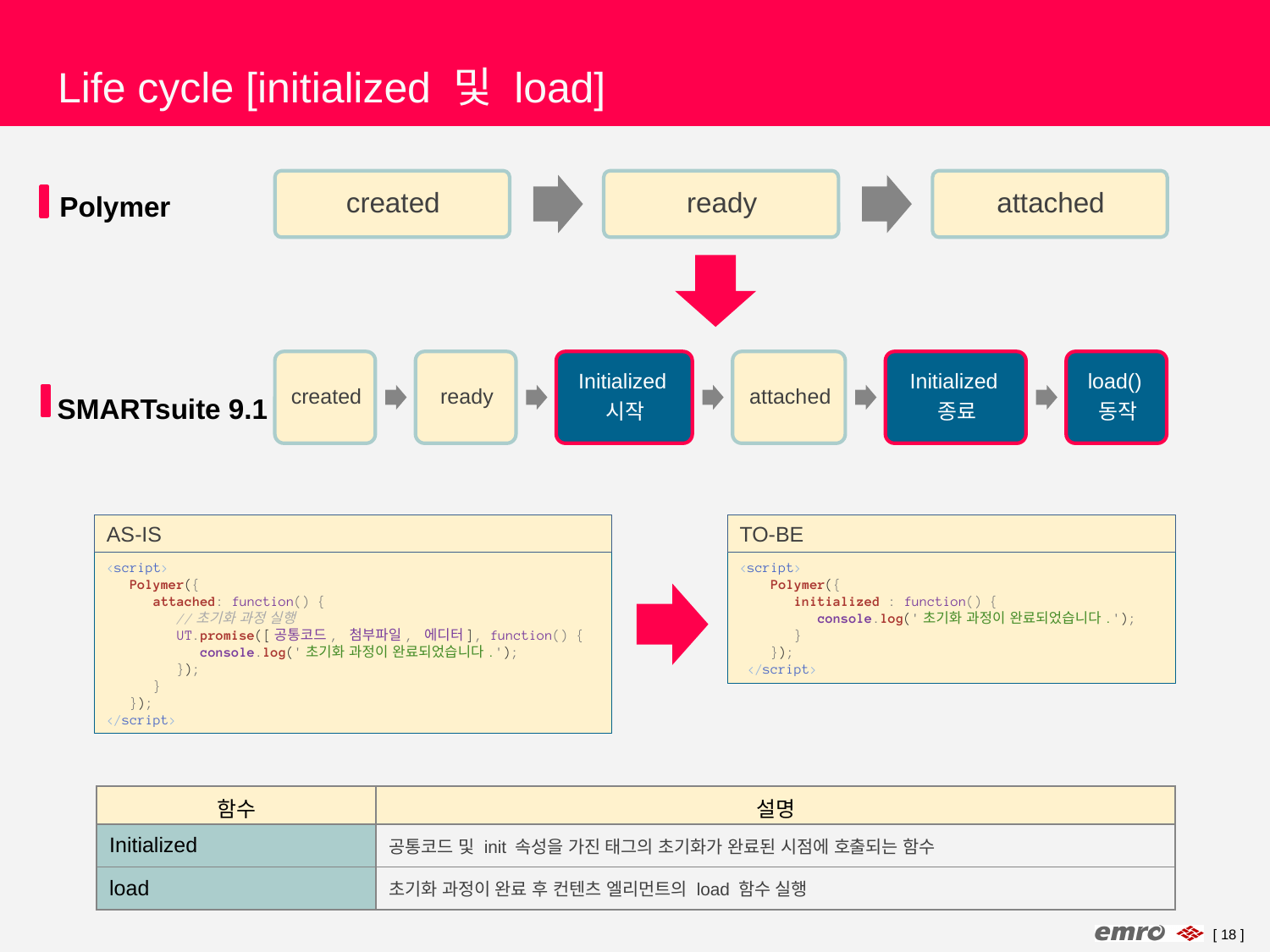

Life cycle [initialized 및 load]
Polymer
created

ready

attached

created

ready

Initialized
시작

attached

Initialized
종료

load()
동작
SMARTsuite 9.1

AS-IS
TO-BE
<script>
   Polymer({
      attached: function() {
         //초기화 과정 실행
         UT.promise([공통코드, 첨부파일, 에디터], function() {
            console.log('초기화 과정이 완료되었습니다.');
         });
      }
   });
</script>
<script>
    Polymer({
       initialized : function() {
          console.log('초기화 과정이 완료되었습니다.');
       }
    });
 </script>

| 함수 | 설명 |
| --- | --- |
| Initialized | 공통코드 및 init 속성을 가진 태그의 초기화가 완료된 시점에 호출되는 함수 |
| load | 초기화 과정이 완료 후 컨텐츠 엘리먼트의 load 함수 실행 |